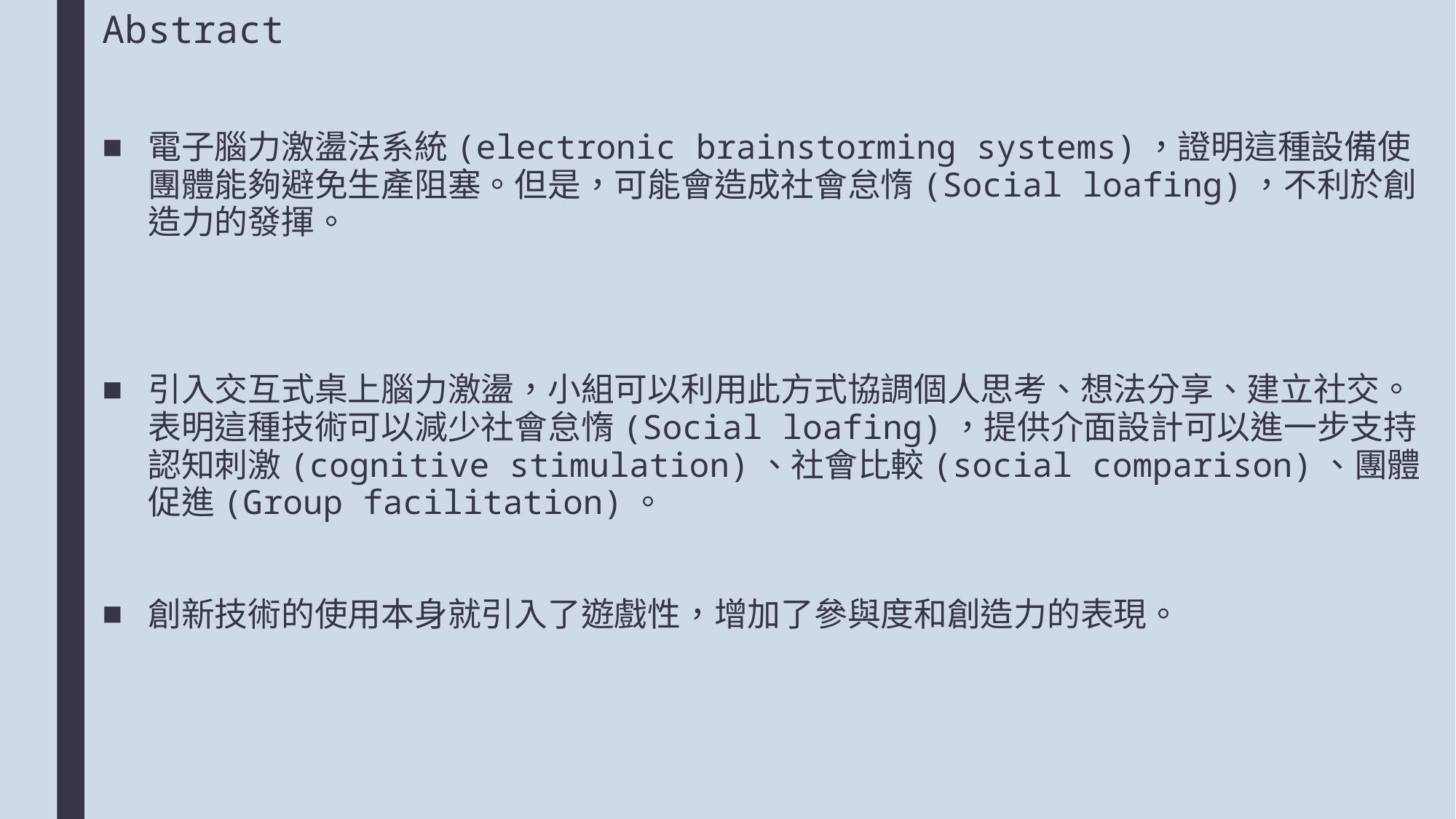

# Abstract

電子腦力激盪法系統(electronic brainstorming systems)，證明這種設備使團體能夠避免生產阻塞。但是，可能會造成社會怠惰(Social loafing)，不利於創造力的發揮。

引入交互式桌上腦力激盪，小組可以利用此方式協調個人思考、想法分享、建立社交。表明這種技術可以減少社會怠惰(Social loafing)，提供介面設計可以進一步支持認知刺激(cognitive stimulation)、社會比較(social comparison)、團體促進(Group facilitation)。

創新技術的使用本身就引入了遊戲性，增加了參與度和創造力的表現。